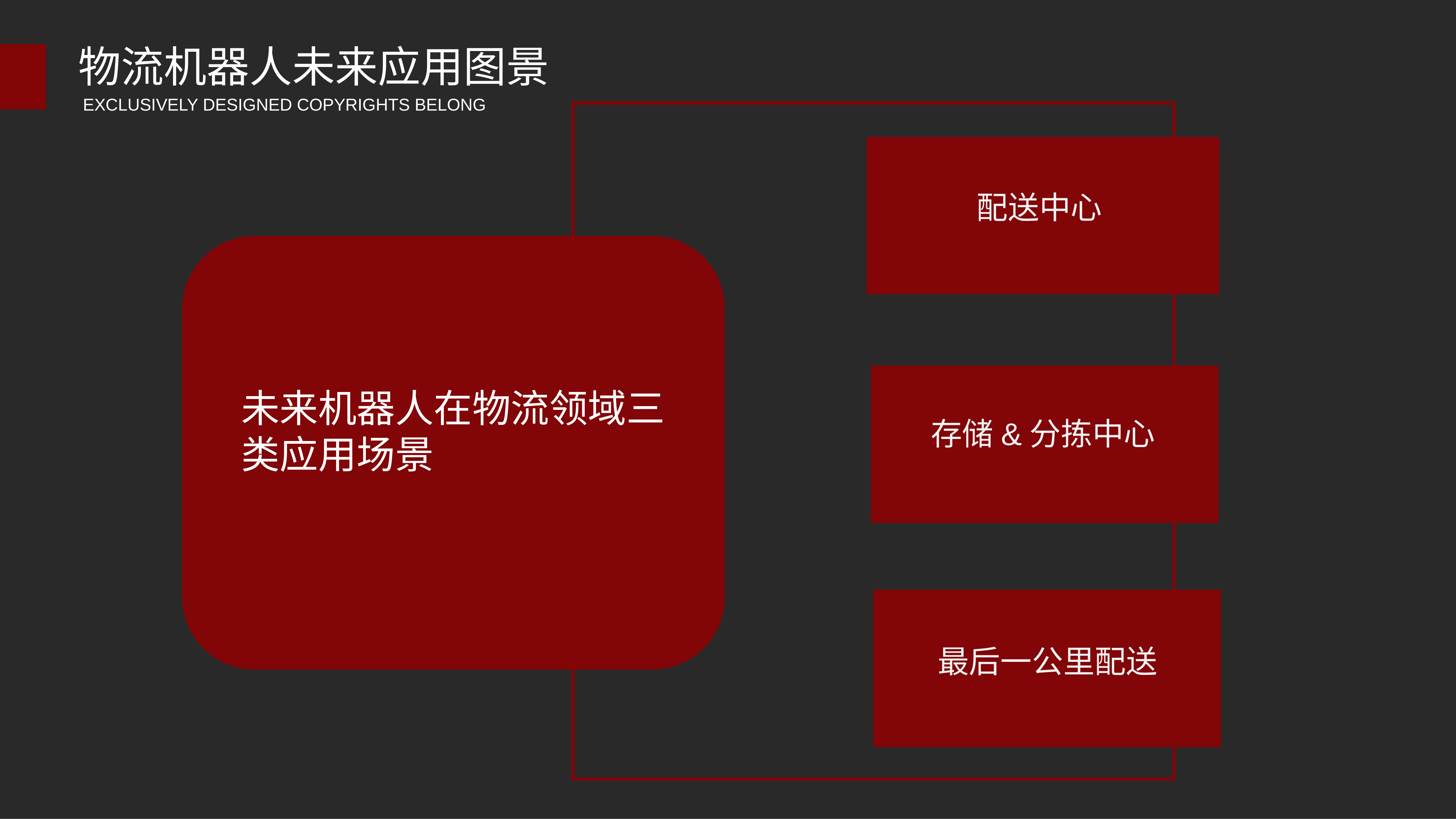

物流机器人未来应用图景

EXCLUSIVELY DESIGNED COPYRIGHTS BELONG

配送中心

未来机器人在物流领域三类应用场景
存储&分拣中心

最后一公里配送